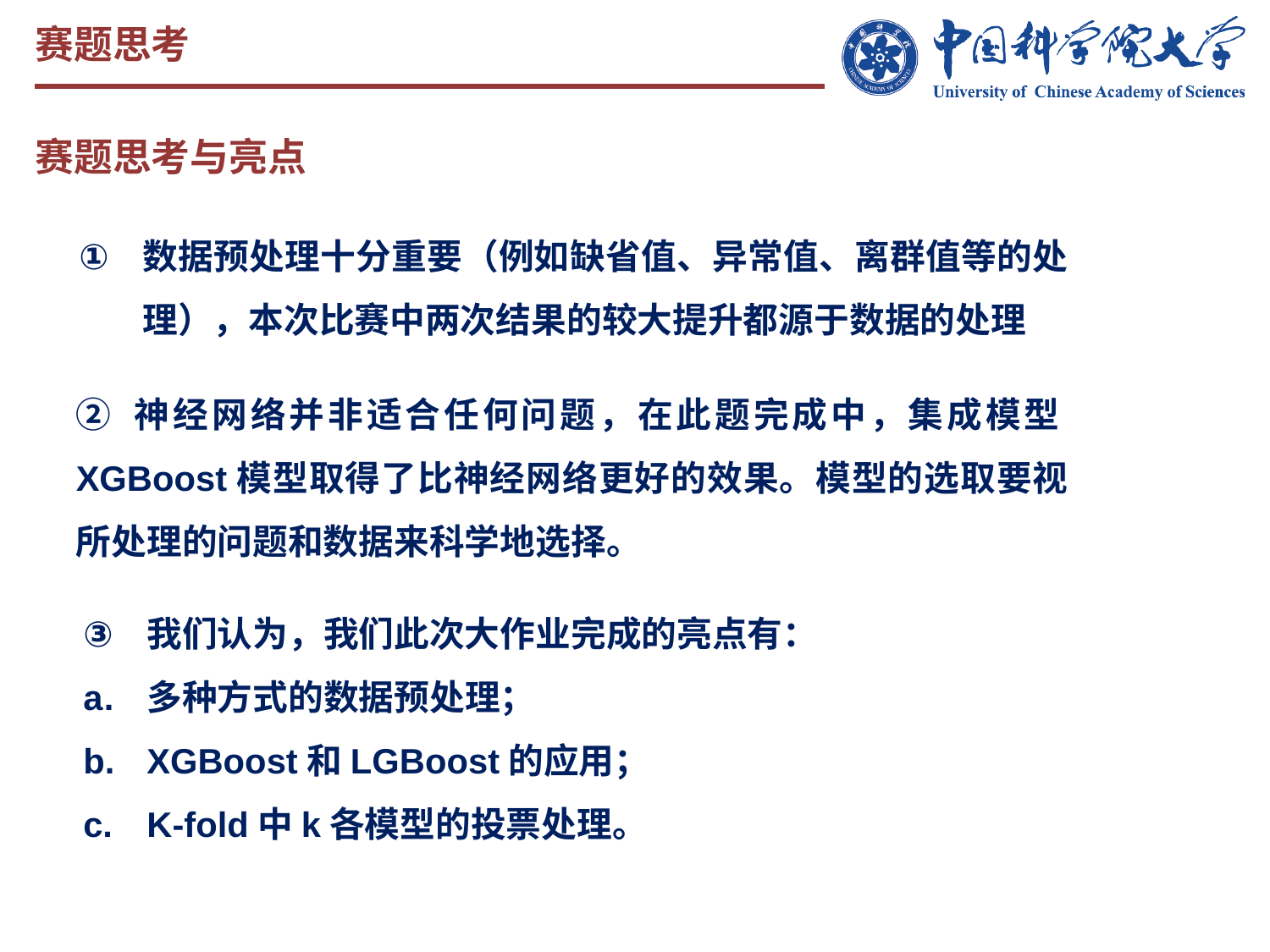

赛题思考
赛题思考与亮点
数据预处理十分重要（例如缺省值、异常值、离群值等的处理），本次比赛中两次结果的较大提升都源于数据的处理
② 神经网络并非适合任何问题，在此题完成中，集成模型XGBoost模型取得了比神经网络更好的效果。模型的选取要视所处理的问题和数据来科学地选择。
我们认为，我们此次大作业完成的亮点有：
多种方式的数据预处理；
XGBoost和LGBoost的应用；
K-fold中k各模型的投票处理。